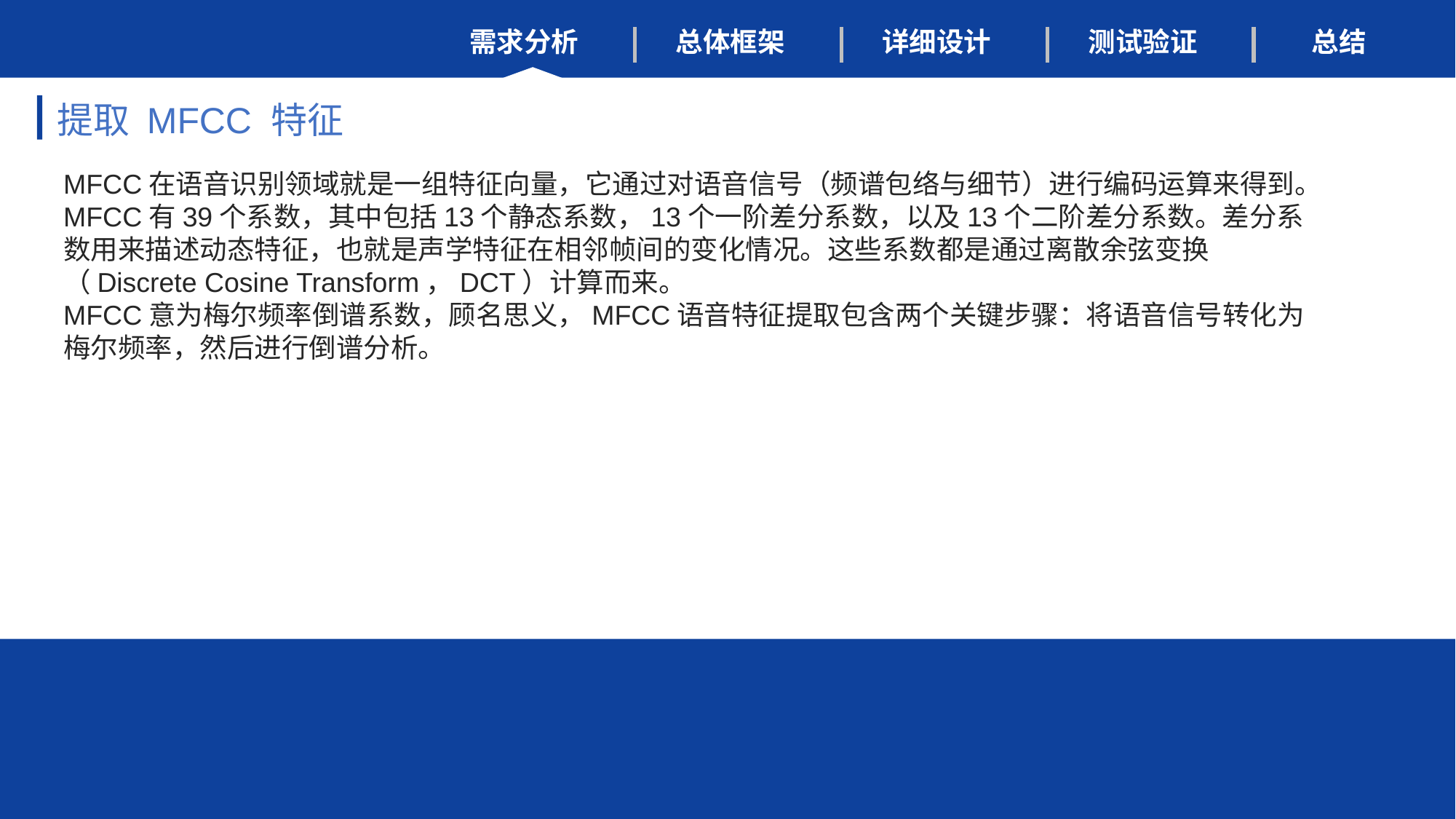

需求分析
总体框架
详细设计
测试验证
  总结

提取 MFCC 特征

MFCC在语音识别领域就是一组特征向量，它通过对语音信号（频谱包络与细节）进行编码运算来得到。MFCC有39个系数，其中包括13个静态系数，13个一阶差分系数，以及13个二阶差分系数。差分系数用来描述动态特征，也就是声学特征在相邻帧间的变化情况。这些系数都是通过离散余弦变换（Discrete Cosine Transform，DCT）计算而来。
MFCC意为梅尔频率倒谱系数，顾名思义，MFCC语音特征提取包含两个关键步骤：将语音信号转化为梅尔频率，然后进行倒谱分析。